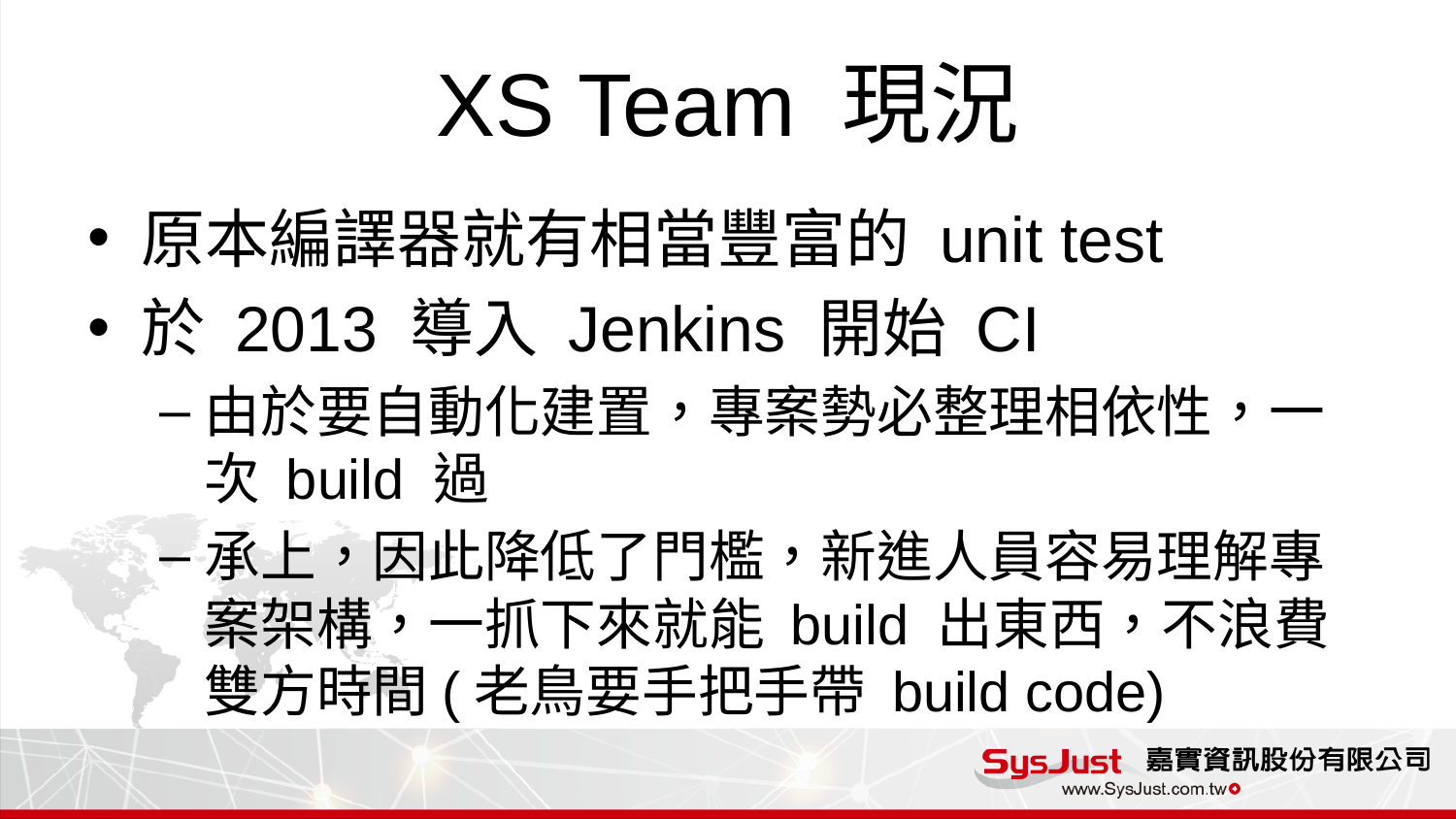

# XS Team 現況
原本編譯器就有相當豐富的 unit test
於 2013 導入 Jenkins 開始 CI
由於要自動化建置，專案勢必整理相依性，一次 build 過
承上，因此降低了門檻，新進人員容易理解專案架構，一抓下來就能 build 出東西，不浪費雙方時間(老鳥要手把手帶 build code)